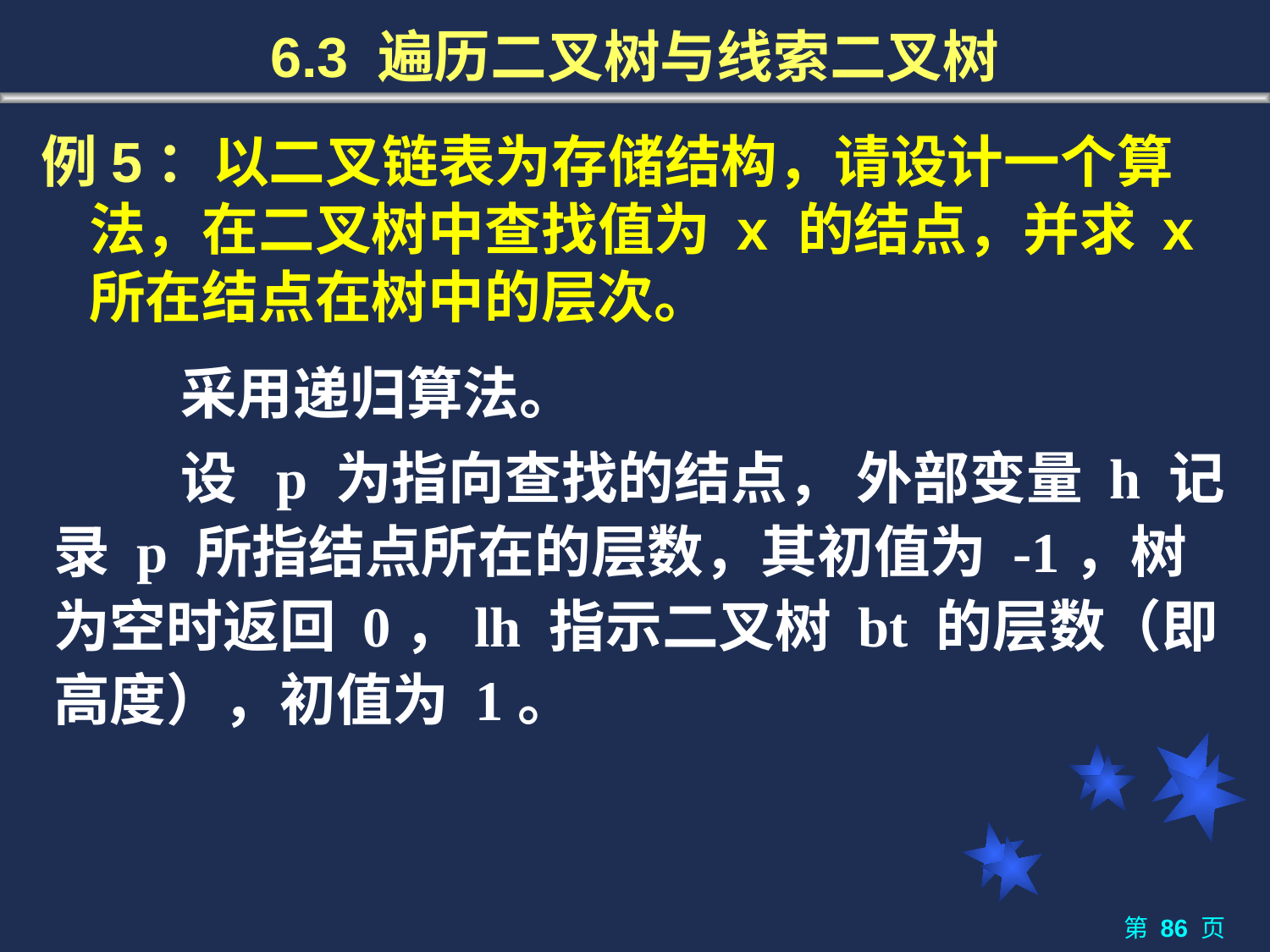

# 6.3 遍历二叉树与线索二叉树
例5：以二叉链表为存储结构，请设计一个算法，在二叉树中查找值为 x 的结点，并求 x 所在结点在树中的层次。
	采用递归算法。
	设  p 为指向查找的结点， 外部变量 h 记录 p 所指结点所在的层数，其初值为 -1，树为空时返回 0，lh 指示二叉树 bt 的层数（即高度），初值为 1。
第 86 页